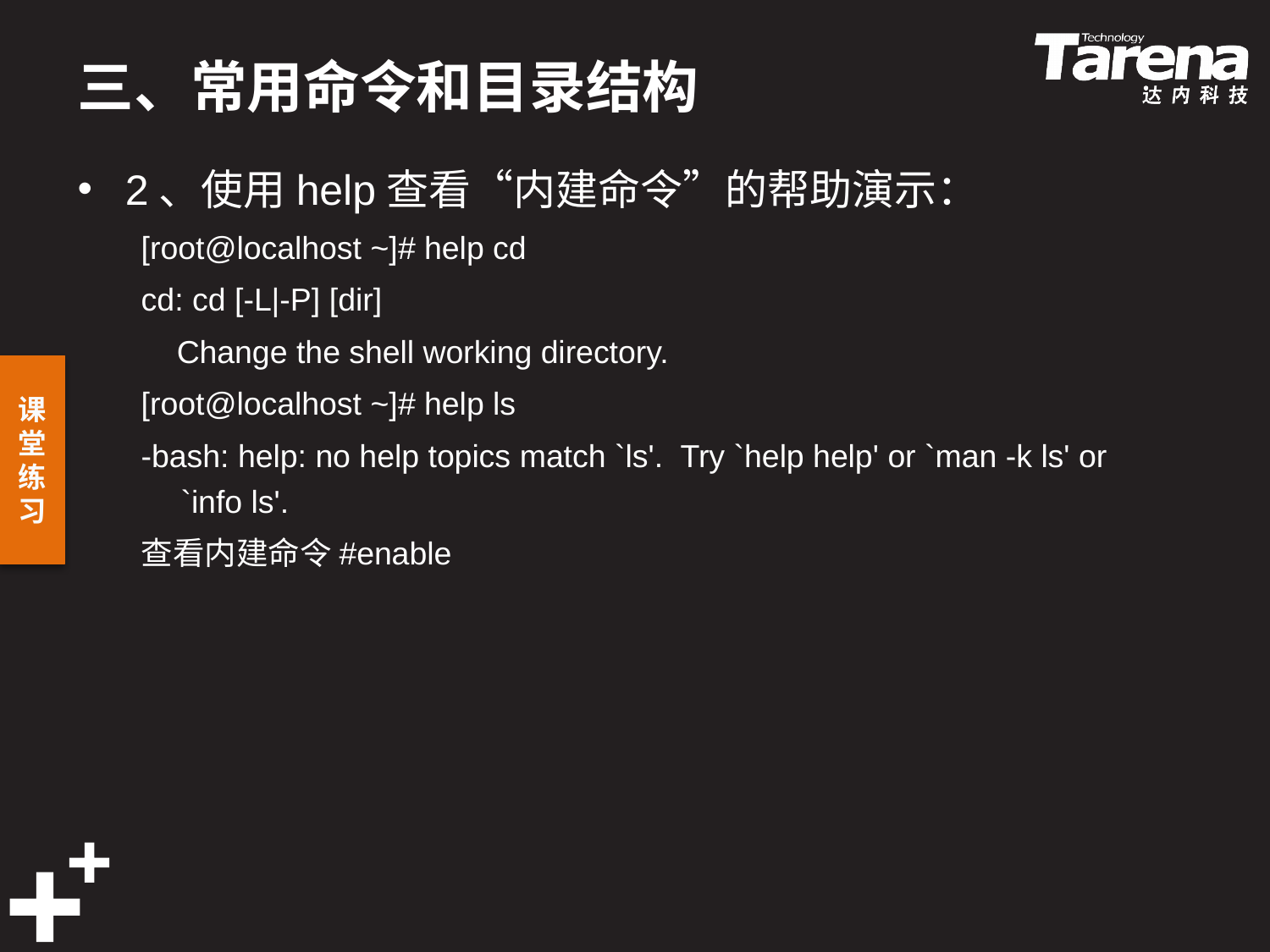

# 三、常用命令和目录结构
2、使用help查看“内建命令”的帮助演示：
[root@localhost ~]# help cd
cd: cd [-L|-P] [dir]
    Change the shell working directory.
[root@localhost ~]# help ls
-bash: help: no help topics match `ls'.  Try `help help' or `man -k ls' or `info ls'.
查看内建命令#enable